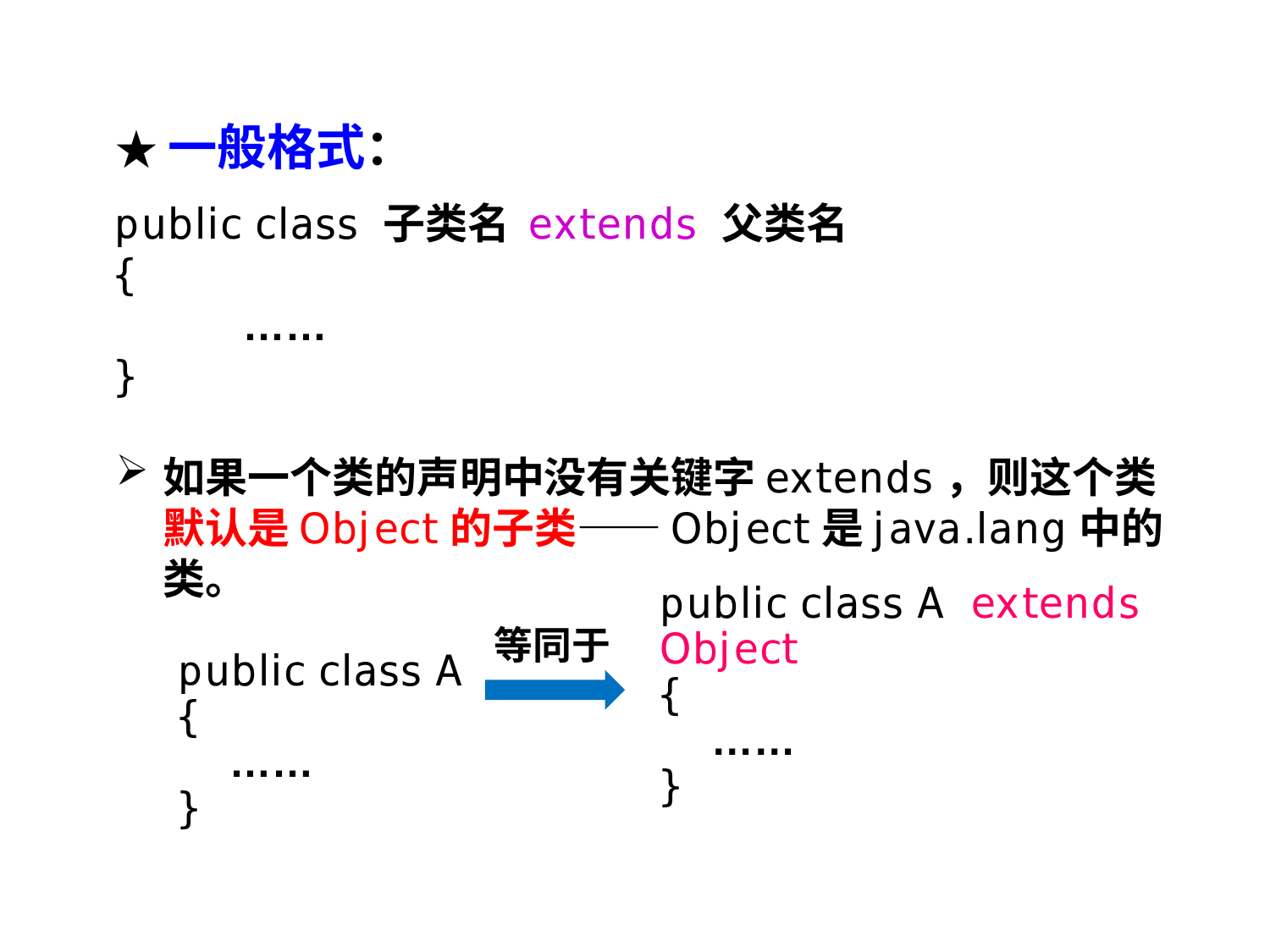

★一般格式：

public class 子类名 extends 父类名
{
	……
}

如果一个类的声明中没有关键字extends，则这个类默认是Object的子类——Object是java.lang中的类。

public class A
{
    ……
}
public class A  extends Object
{
    ……
}
等同于